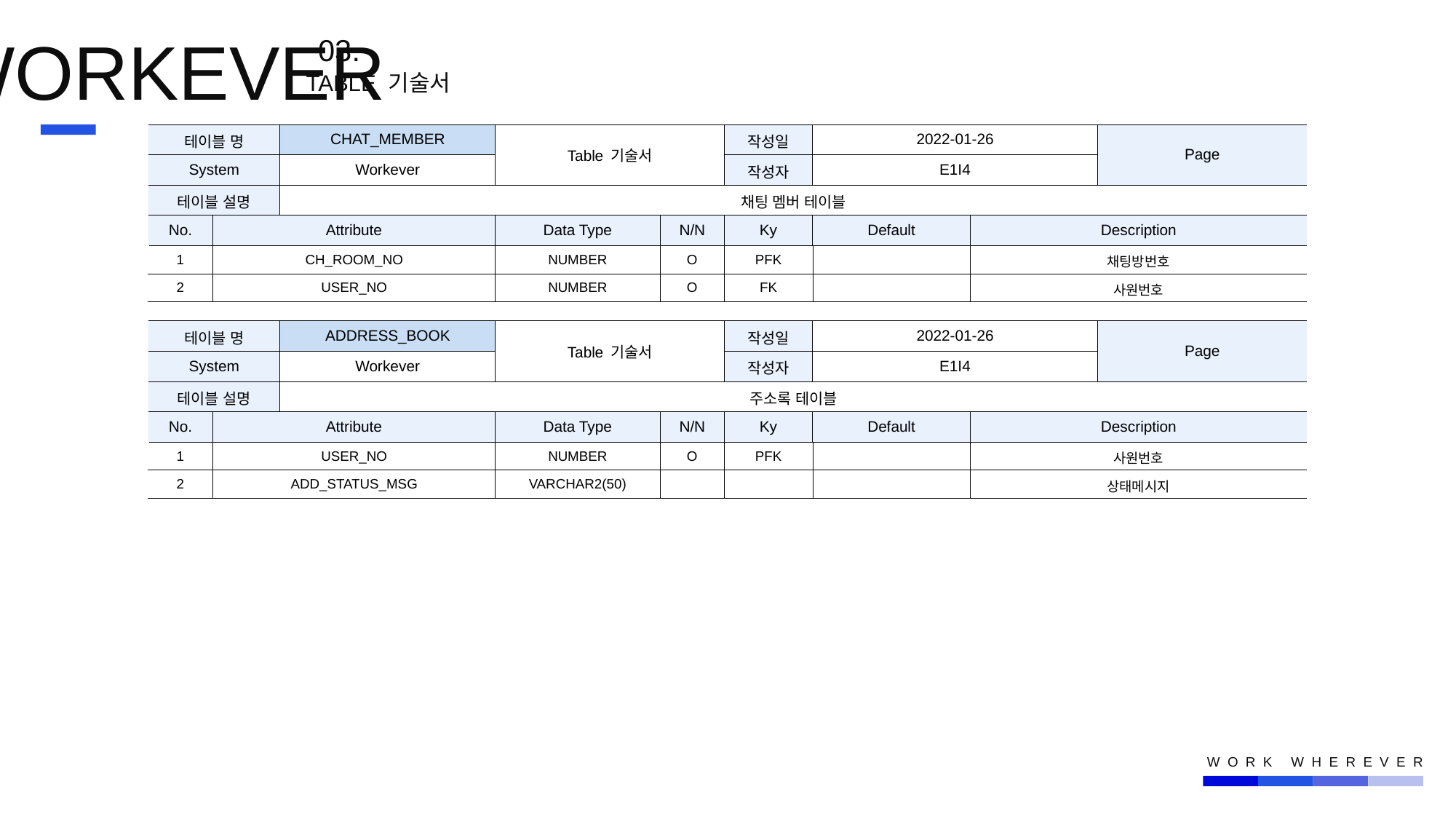

WORKEVER
03.
TABLE 기술서

| 테이블 명 |  | CHAT\_MEMBER | Table 기술서 |  | 작성일 | 2022-01-26 |  | Page |
| --- | --- | --- | --- | --- | --- | --- | --- | --- |
| System |  | Workever |  |  | 작성자 | E1I4 |  |  |
| 테이블 설명 |  | 채팅 멤버 테이블 |  |  |  |  |  |  |
| No. | Attribute | Atribute | Data Type | N/N | Ky | Default | Description | Description |
| 1 | CH\_ROOM\_NO | 정의1 | NUMBER | O | PFK |  | 채팅방번호 | OOO |
| 2 | USER\_NO | 정의1 | NUMBER | O | FK |  | 사원번호 | OOO |
| 테이블 명 |  | ADDRESS\_BOOK | Table 기술서 |  | 작성일 | 2022-01-26 |  | Page |
| --- | --- | --- | --- | --- | --- | --- | --- | --- |
| System |  | Workever |  |  | 작성자 | E1I4 |  |  |
| 테이블 설명 |  | 주소록 테이블 |  |  |  |  |  |  |
| No. | Attribute | Atribute | Data Type | N/N | Ky | Default | Description | Description |
| 1 | USER\_NO | 정의1 | NUMBER | O | PFK |  | 사원번호 | OOO |
| 2 | ADD\_STATUS\_MSG | 정의1 | VARCHAR2(50) |  |  |  | 상태메시지 | OOO |
WORK WHEREVER